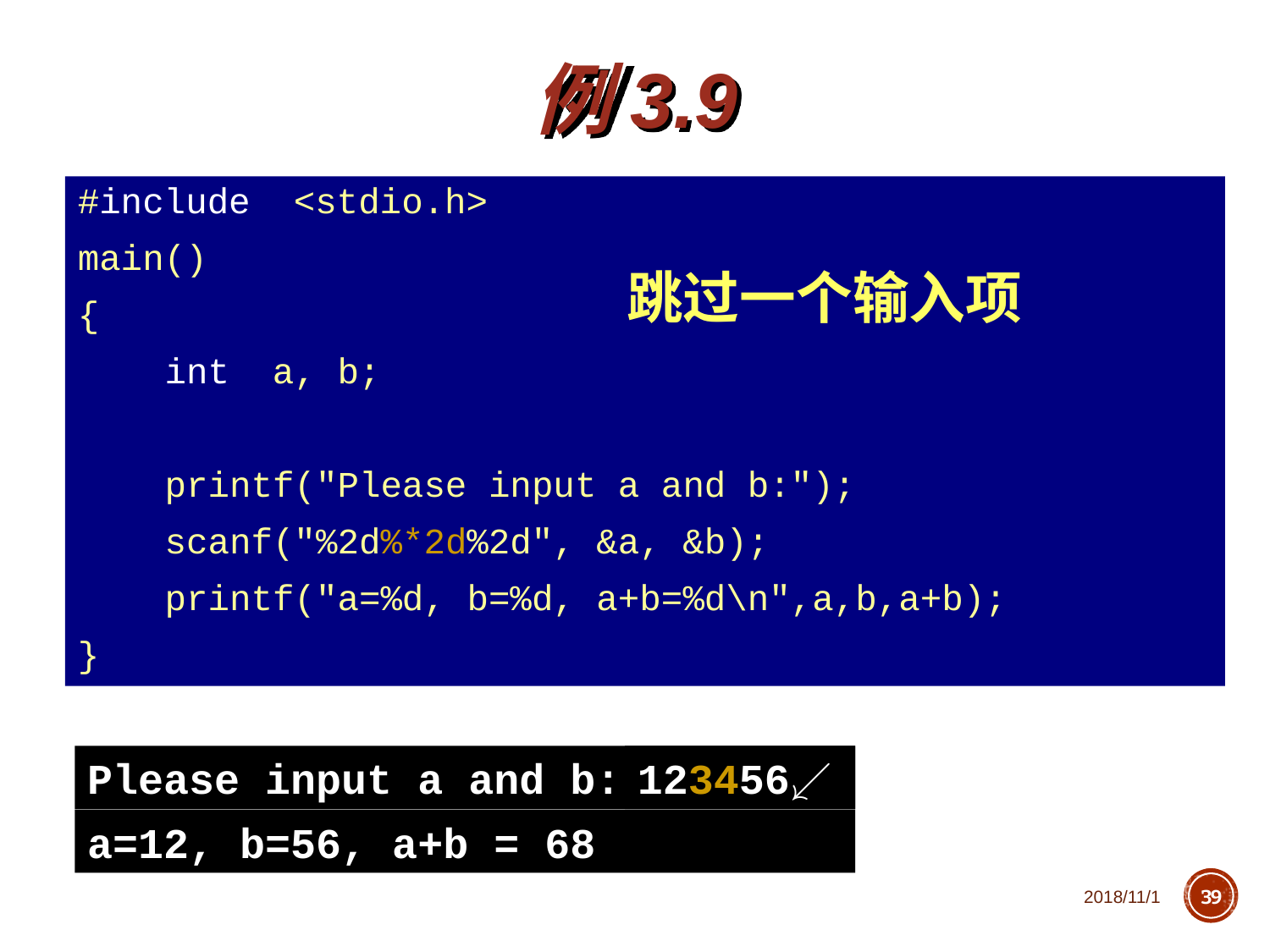

例3.9
#include  <stdio.h>
main()
{
	  int  a, b;

	  printf("Please input a and b:");
	  scanf("%2d%*2d%2d", &a, &b);
	  printf("a=%d, b=%d, a+b=%d\n",a,b,a+b);
}
跳过一个输入项
Please input a and b:
123456↙
a=12, b=56, a+b = 68
2018/11/1
39